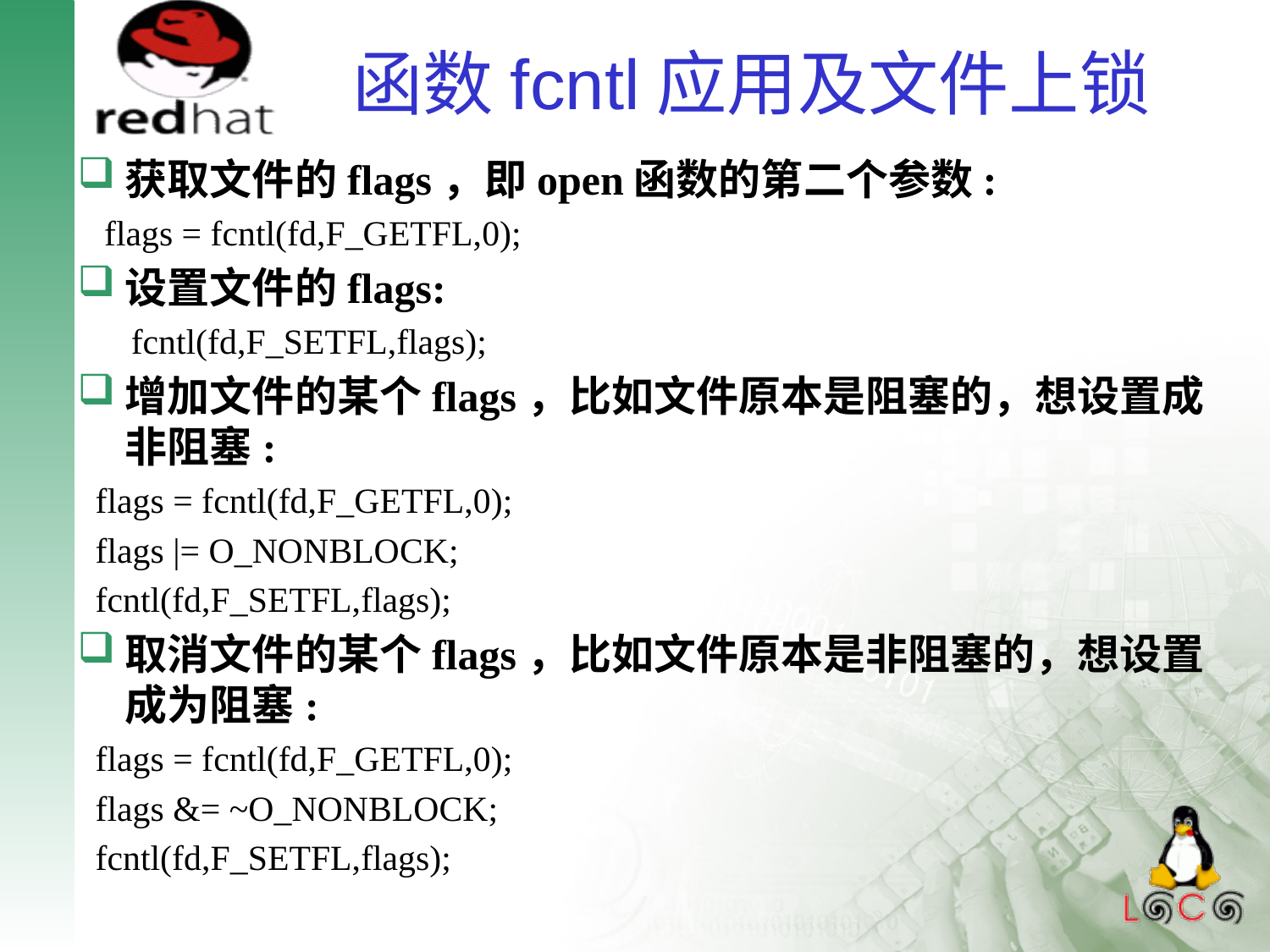

# 函数fcntl应用及文件上锁
获取文件的flags，即open函数的第二个参数:
   flags = fcntl(fd,F_GETFL,0);
设置文件的flags:
      fcntl(fd,F_SETFL,flags);
增加文件的某个flags，比如文件原本是阻塞的，想设置成非阻塞:
  flags = fcntl(fd,F_GETFL,0);
  flags |= O_NONBLOCK;
  fcntl(fd,F_SETFL,flags);
取消文件的某个flags，比如文件原本是非阻塞的，想设置成为阻塞:
  flags = fcntl(fd,F_GETFL,0);
  flags &= ~O_NONBLOCK;
  fcntl(fd,F_SETFL,flags);